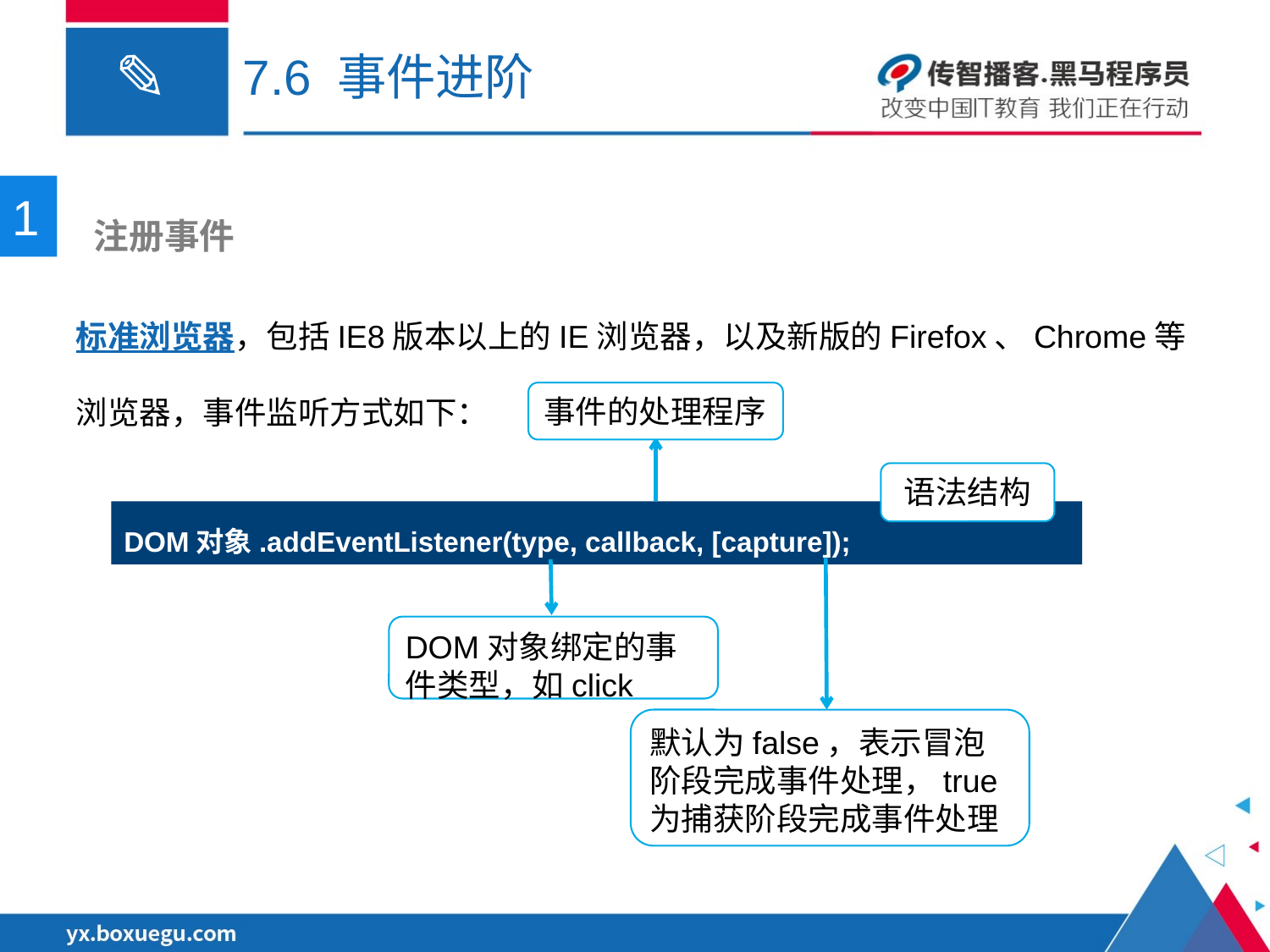

# 7.6 事件进阶

1
  注册事件
标准浏览器，包括IE8版本以上的IE浏览器，以及新版的Firefox、Chrome等浏览器，事件监听方式如下：
事件的处理程序
语法结构
DOM对象.addEventListener(type, callback, [capture]);
DOM对象绑定的事件类型，如click
默认为false，表示冒泡阶段完成事件处理，true为捕获阶段完成事件处理